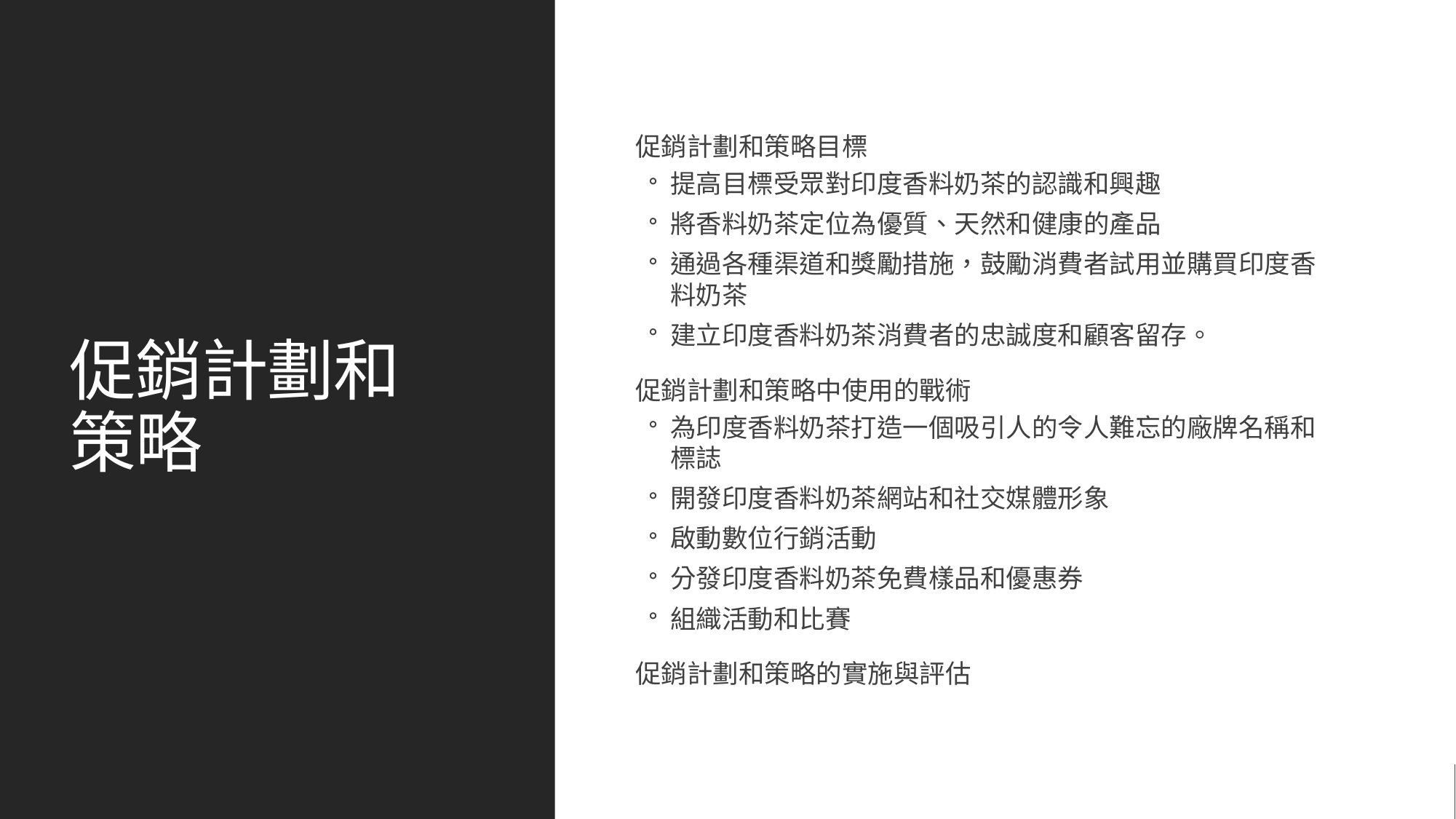

# 促銷計劃和策略
促銷計劃和策略目標
提高目標受眾對印度香料奶茶的認識和興趣
將香料奶茶定位為優質、天然和健康的產品
通過各種渠道和獎勵措施，鼓勵消費者試用並購買印度香料奶茶
建立印度香料奶茶消費者的忠誠度和顧客留存。
促銷計劃和策略中使用的戰術
為印度香料奶茶打造一個吸引人的令人難忘的廠牌名稱和標誌
開發印度香料奶茶網站和社交媒體形象
啟動數位行銷活動
分發印度香料奶茶免費樣品和優惠券
組織活動和比賽
促銷計劃和策略的實施與評估